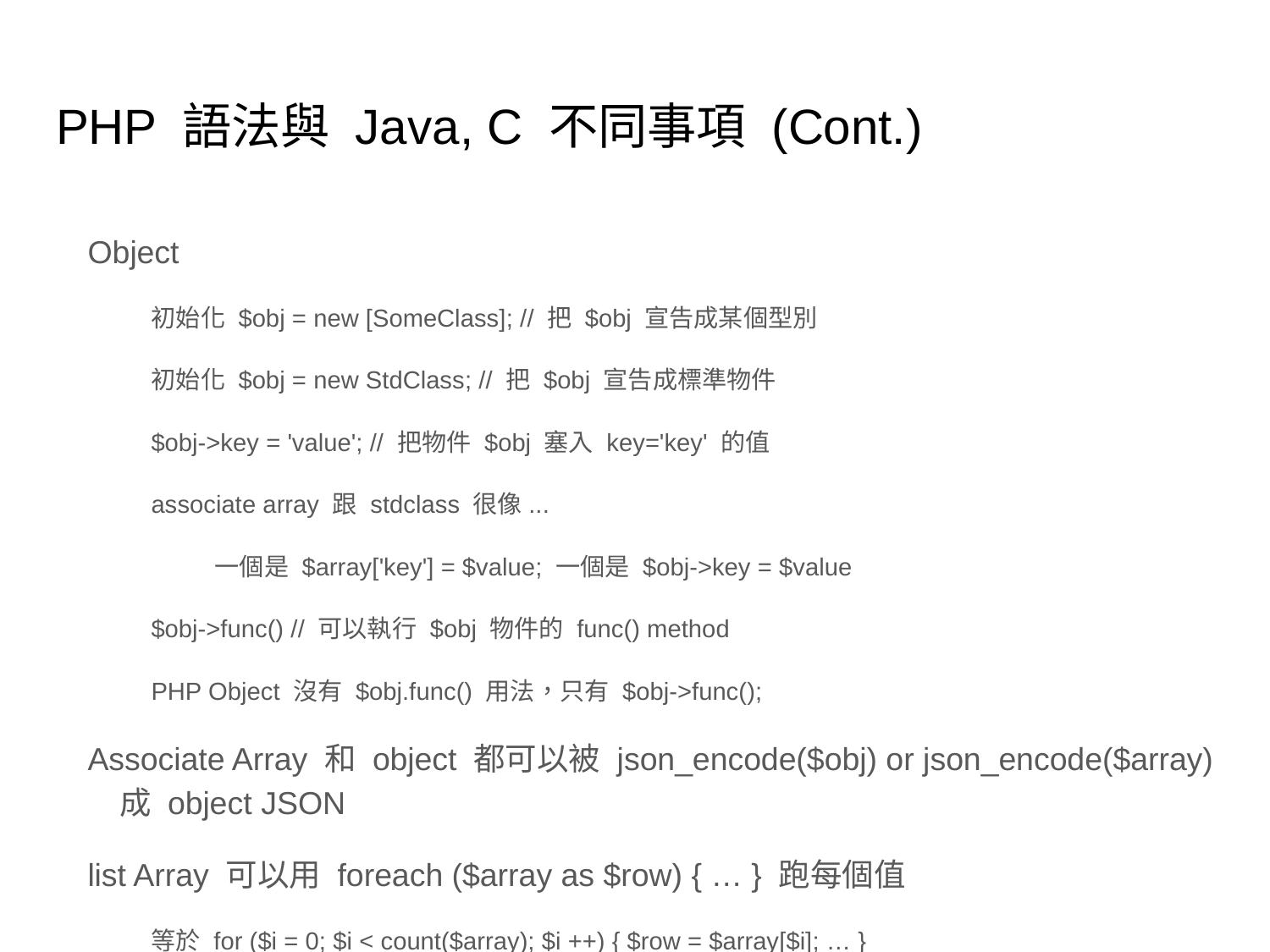

# PHP 語法與 Java, C 不同事項 (Cont.)
Object
初始化 $obj = new [SomeClass]; // 把 $obj 宣告成某個型別
初始化 $obj = new StdClass; // 把 $obj 宣告成標準物件
$obj->key = 'value'; // 把物件 $obj 塞入 key='key' 的值
associate array 跟 stdclass 很像...
一個是 $array['key'] = $value; 一個是 $obj->key = $value
$obj->func() // 可以執行 $obj 物件的 func() method
PHP Object 沒有 $obj.func() 用法，只有 $obj->func();
Associate Array 和 object 都可以被 json_encode($obj) or json_encode($array) 成 object JSON
list Array 可以用 foreach ($array as $row) { … } 跑每個值
等於 for ($i = 0; $i < count($array); $i ++) { $row = $array[$i]; … }
associate array 和 object 可以用 foreach ($obj as $key => $value) { … } 跑每個物件
PHP 沒有 import 或是 #include ，PHP 的 extension 裝了之後就直接可以使用